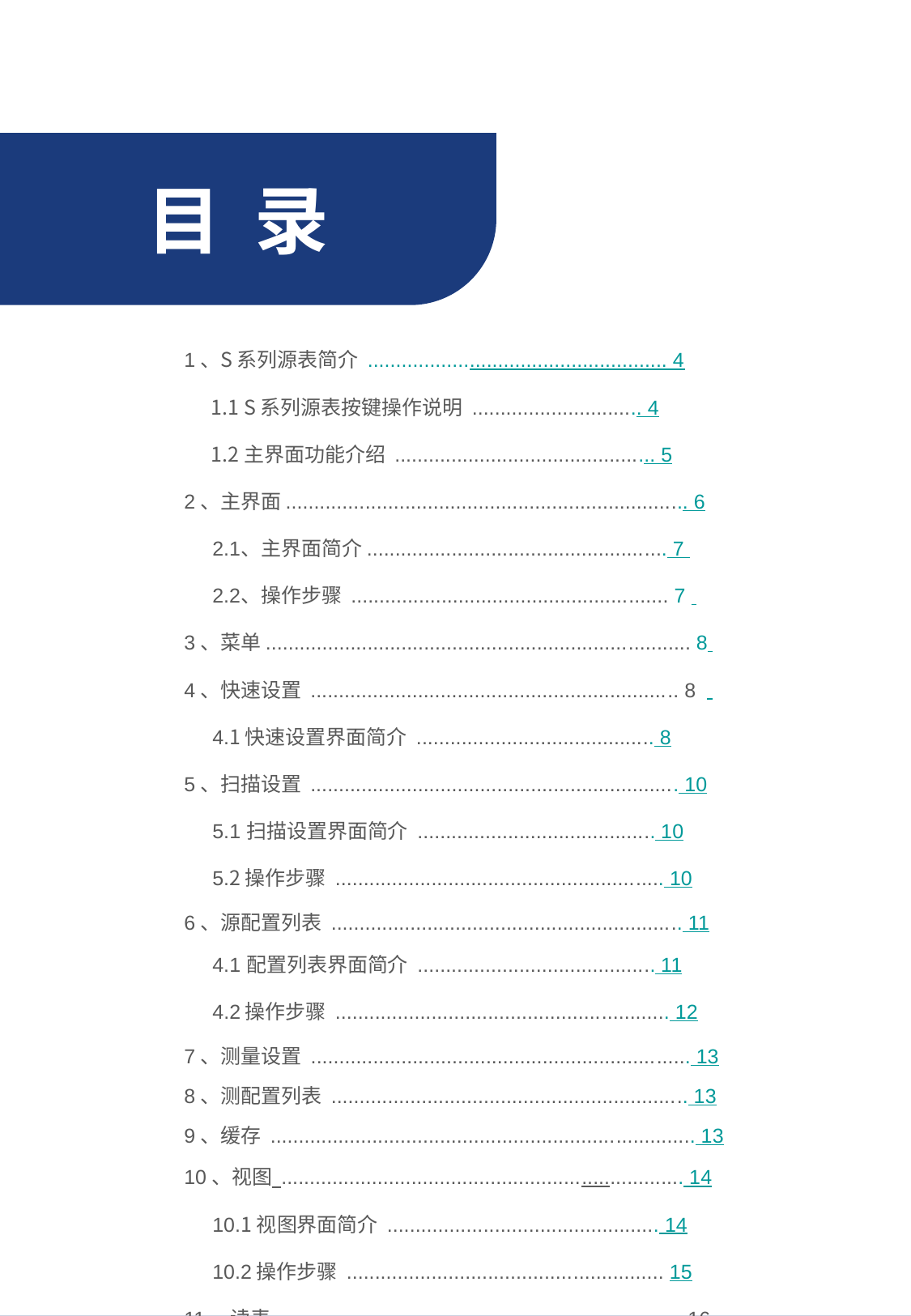

1、S 系列源表简介  ..................................................... 4
     1.1 S 系列源表按键操作说明  .............................. 4
     1.2 主界面功能介绍  .............................................. 5
2、主界面 ....................................................................... 6
     2.1、主界面简介 ..................................................... 7
     2.2、操作步骤  ........................................................ 7
3、菜单 ........................................................................... 8
4、快速设置  ................................................................. 8
     4.1 快速设置界面简介  .......................................... 8
5、扫描设置  ................................................................. 10
     5.1 扫描设置界面简介  .......................................... 10
     5.2 操作步骤  .......................................................... 10
6、源配置列表 .............................................................. 11
     4.1 配置列表界面简介  .......................................... 11
     4.2 操作步骤  ........................................................... 12
7、测量设置 ................................................................... 13
8、测配置列表 ............................................................... 13
9、缓存 ........................................................................... 13
10、视图  ....................................................................... 14
     10.1 视图界面简介  ................................................ 14
     10.2 操作步骤  ........................................................ 15
11、读表  ....................................................................... 16